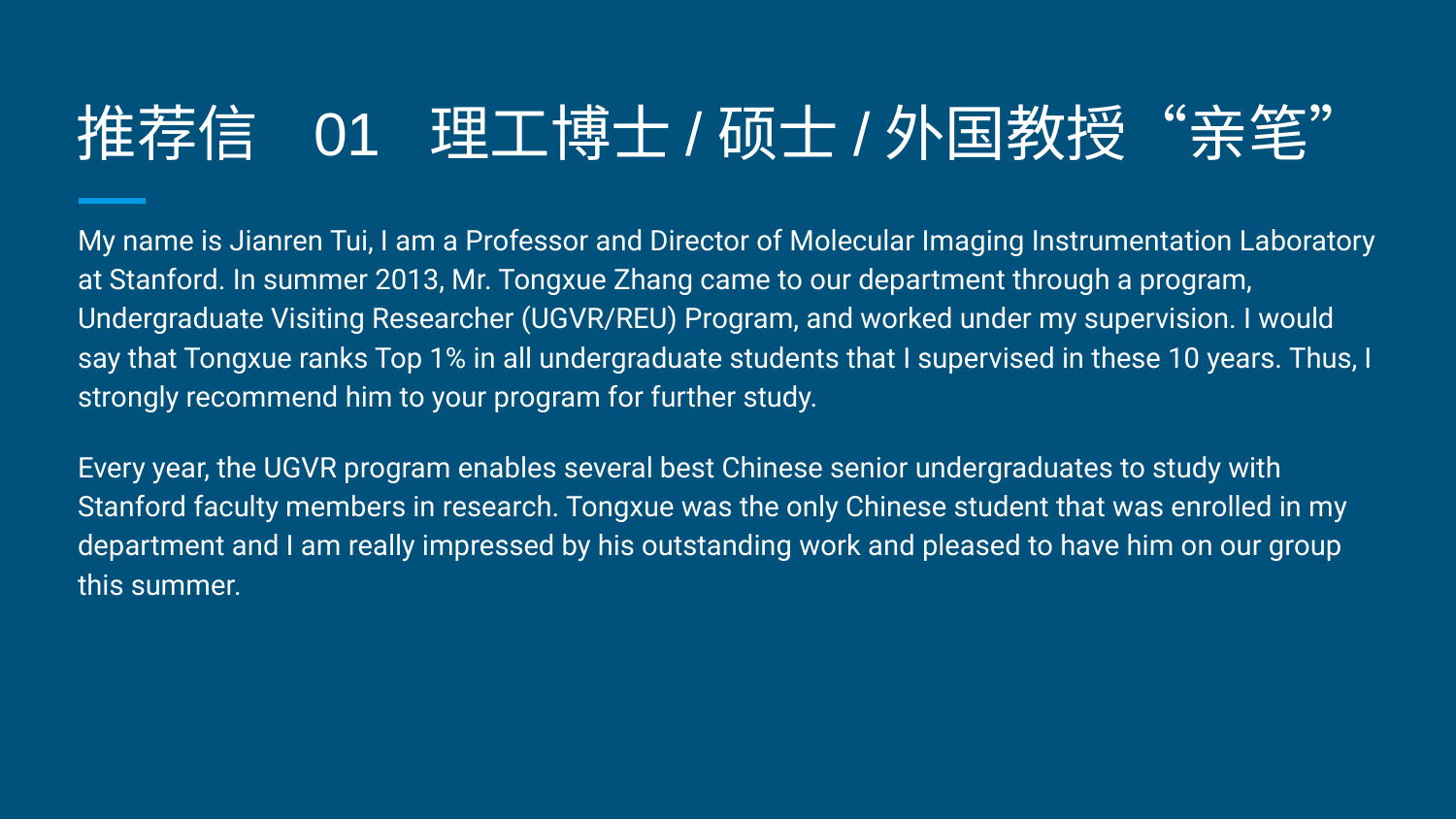

# 推荐信   01  理工博士/硕士/外国教授“亲笔”
My name is Jianren Tui, I am a Professor and Director of Molecular Imaging Instrumentation Laboratory at Stanford. In summer 2013, Mr. Tongxue Zhang came to our department through a program, Undergraduate Visiting Researcher (UGVR/REU) Program, and worked under my supervision. I would say that Tongxue ranks Top 1% in all undergraduate students that I supervised in these 10 years. Thus, I strongly recommend him to your program for further study.
Every year, the UGVR program enables several best Chinese senior undergraduates to study with Stanford faculty members in research. Tongxue was the only Chinese student that was enrolled in my department and I am really impressed by his outstanding work and pleased to have him on our group this summer.